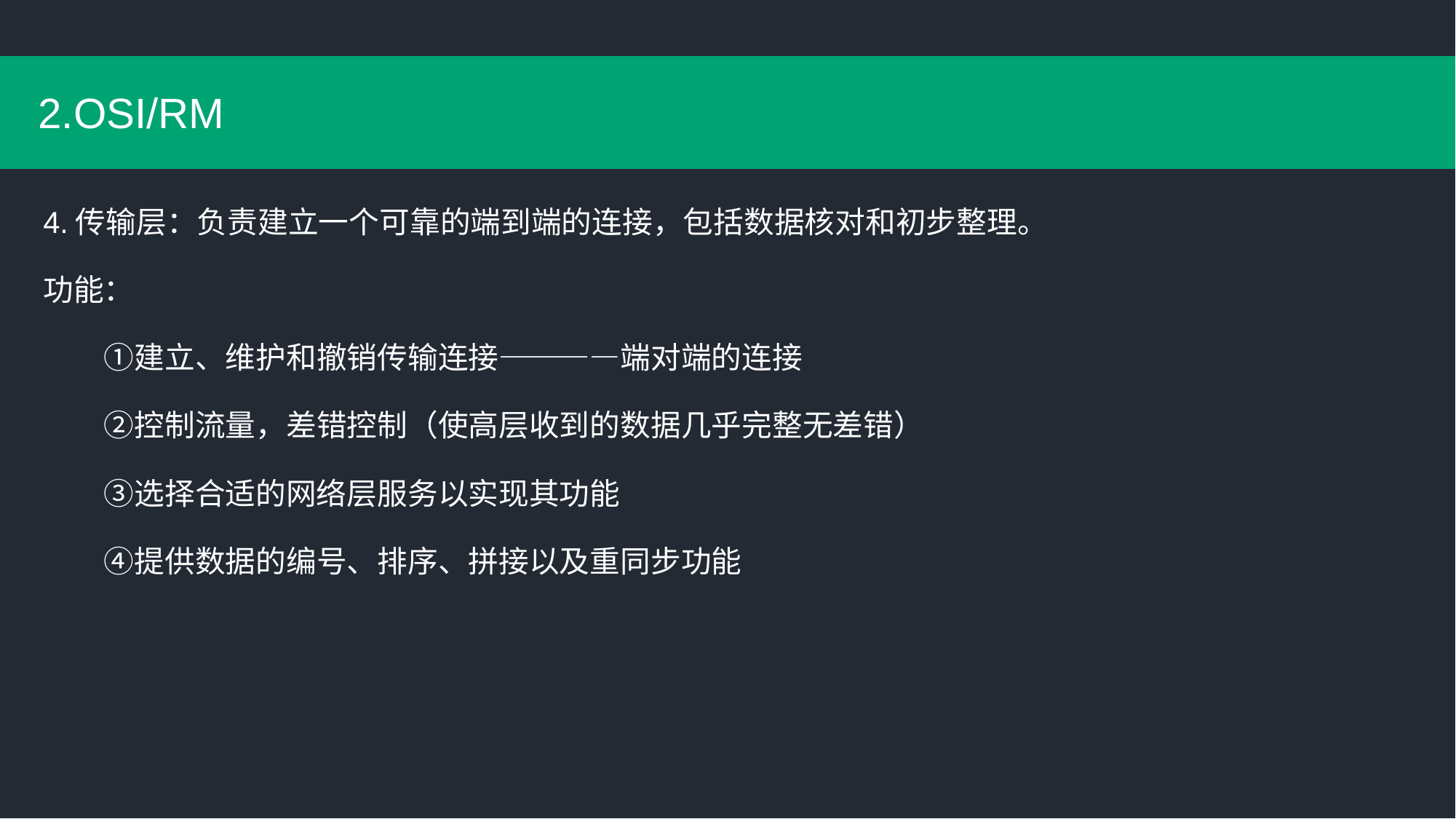

# 2.OSI/RM
4.传输层：负责建立一个可靠的端到端的连接，包括数据核对和初步整理。
功能：
　　①建立、维护和撤销传输连接————端对端的连接
　　②控制流量，差错控制（使高层收到的数据几乎完整无差错）
　　③选择合适的网络层服务以实现其功能
　　④提供数据的编号、排序、拼接以及重同步功能